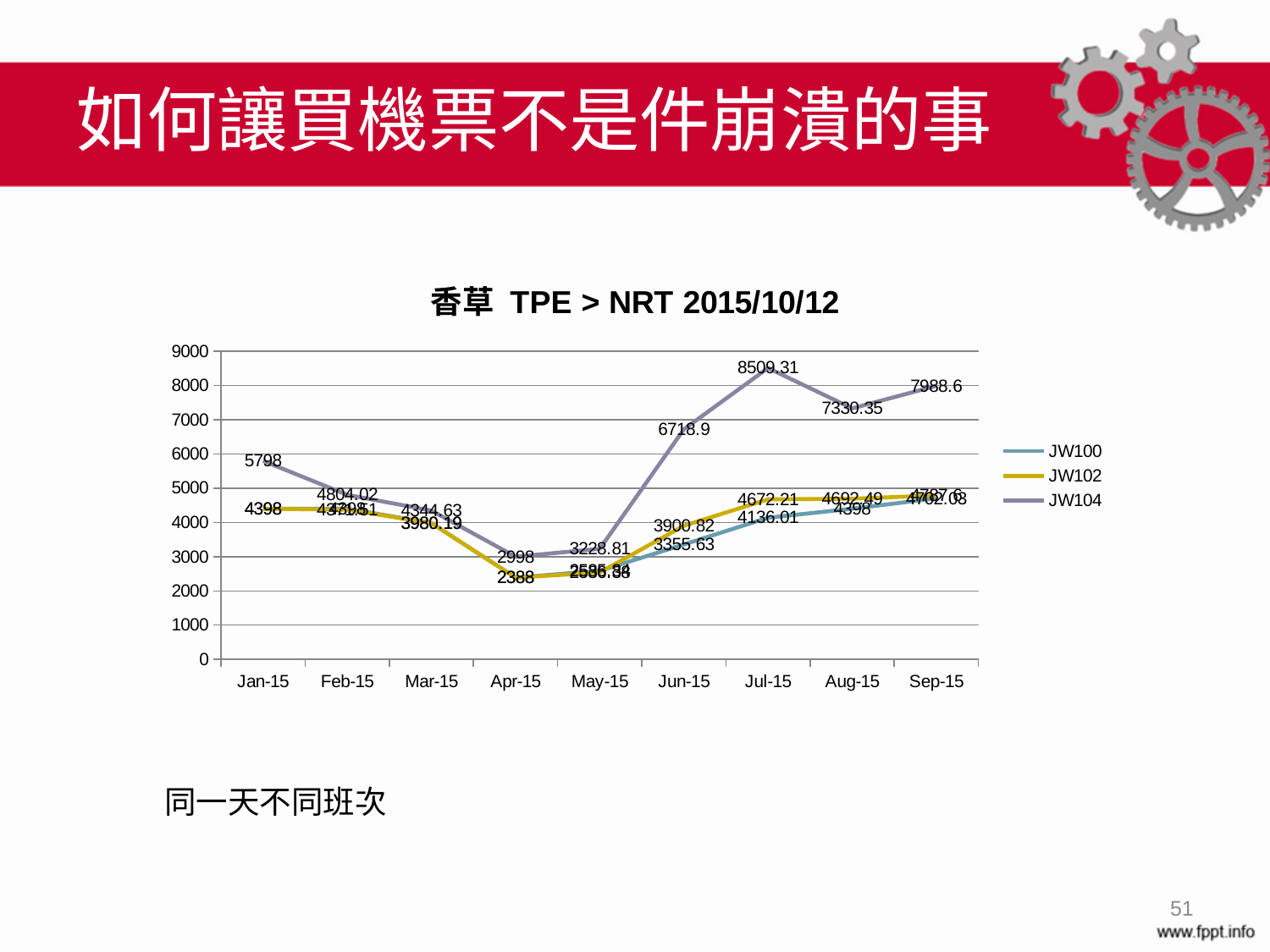

# 如何讓買機票不是件崩潰的事

### Chart: 香草 TPE > NRT 2015/10/12

| Category | JW100 | JW102 | JW104 |
|---|---|---|---|
| 42005 | 4398.0 | 4398.0 | 5798.0 |
| 42036 | 4398.0 | 4371.51 | 4804.02 |
| 42064 | 3980.19 | 3980.19 | 4344.63 |
| 42095 | 2388.0 | 2388.0 | 2998.0 |
| 42125 | 2585.84 | 2536.38 | 3228.81 |
| 42156 | 3355.63 | 3900.82 | 6718.9 |
| 42186 | 4136.01 | 4672.21 | 8509.31 |
| 42217 | 4398.0 | 4692.49 | 7330.35 |
| 42248 | 4702.03 | 4787.6 | 7988.6 |
同一天不同班次
51